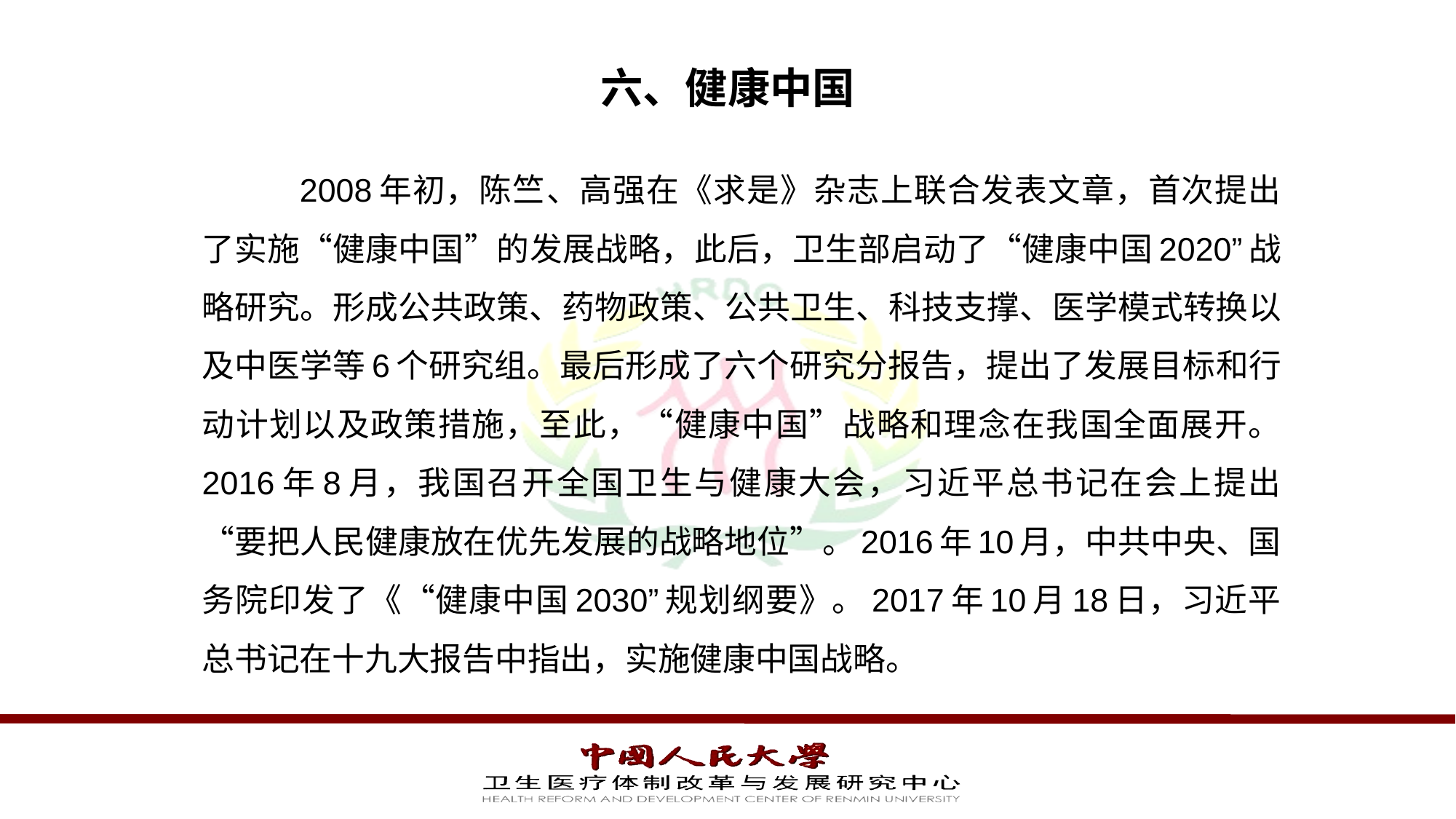

# 六、健康中国
    2008年初，陈竺、高强在《求是》杂志上联合发表文章，首次提出了实施“健康中国”的发展战略，此后，卫生部启动了“健康中国2020”战略研究。形成公共政策、药物政策、公共卫生、科技支撑、医学模式转换以及中医学等6个研究组。最后形成了六个研究分报告，提出了发展目标和行动计划以及政策措施，至此，“健康中国”战略和理念在我国全面展开。 2016年8月，我国召开全国卫生与健康大会，习近平总书记在会上提出“要把人民健康放在优先发展的战略地位”。2016年10月，中共中央、国务院印发了《“健康中国2030”规划纲要》。2017年10月18日，习近平总书记在十九大报告中指出，实施健康中国战略。